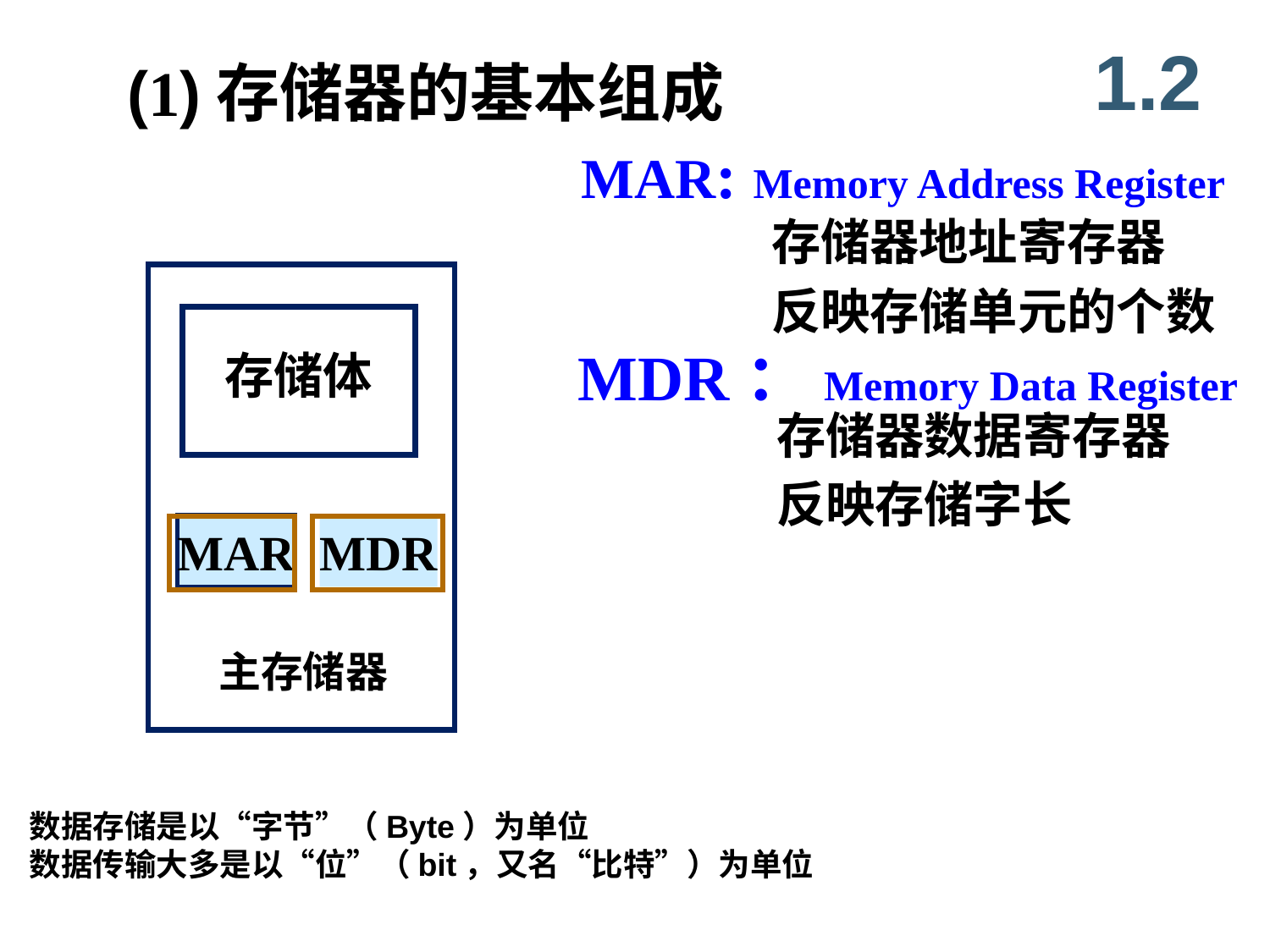

1.2
(1)存储器的基本组成
MAR: Memory Address Register
存储器地址寄存器
反映存储单元的个数

存储体
MAR
MDR

主存储器
MDR：Memory Data Register
  存储器数据寄存器
  反映存储字长
数据存储是以“字节”（Byte）为单位
数据传输大多是以“位”（bit，又名“比特”）为单位